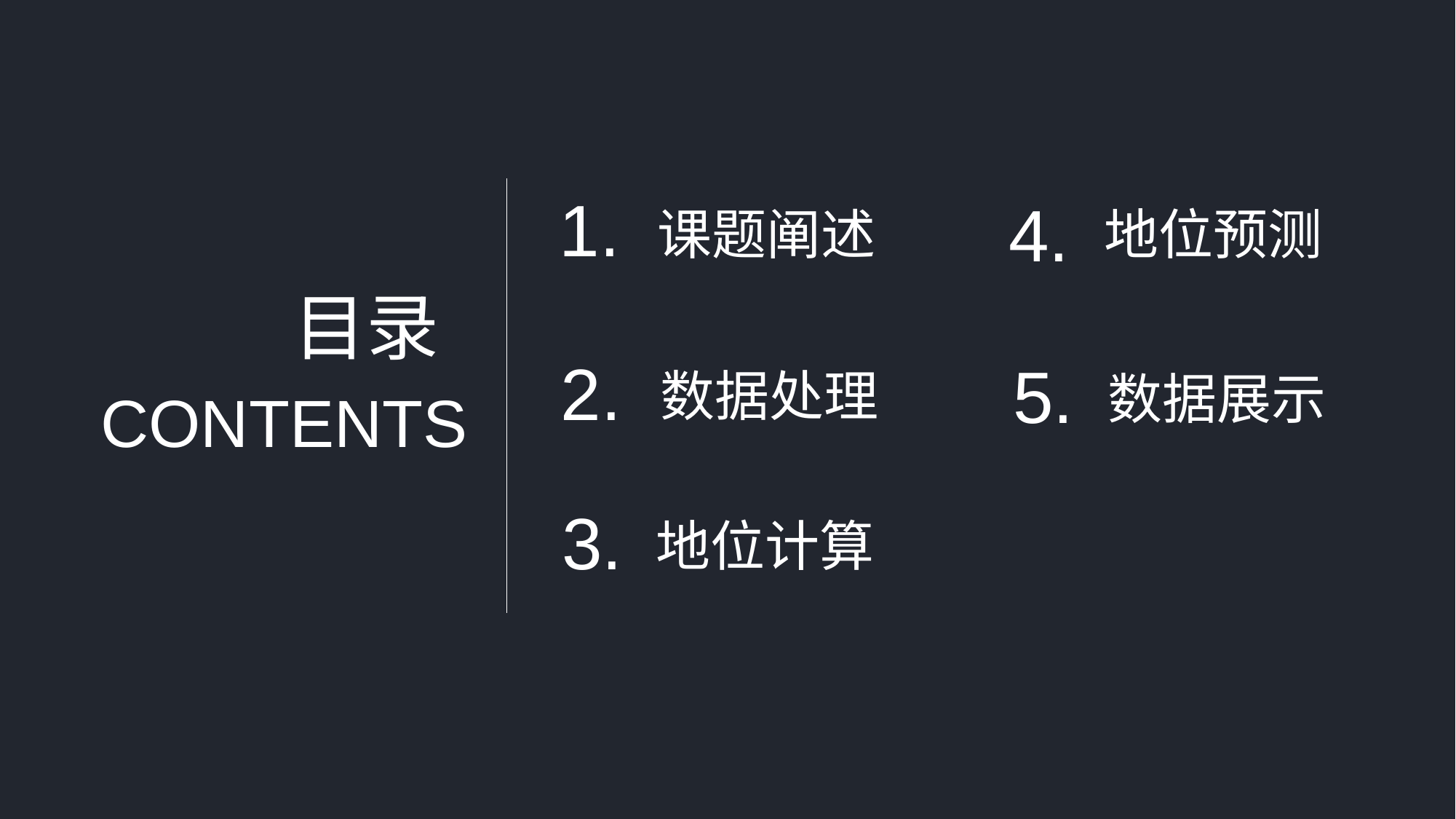

1.
课题阐述
2.
数据处理
3.
地位计算
4.
地位预测
目录
5.
数据展示
CONTENTS